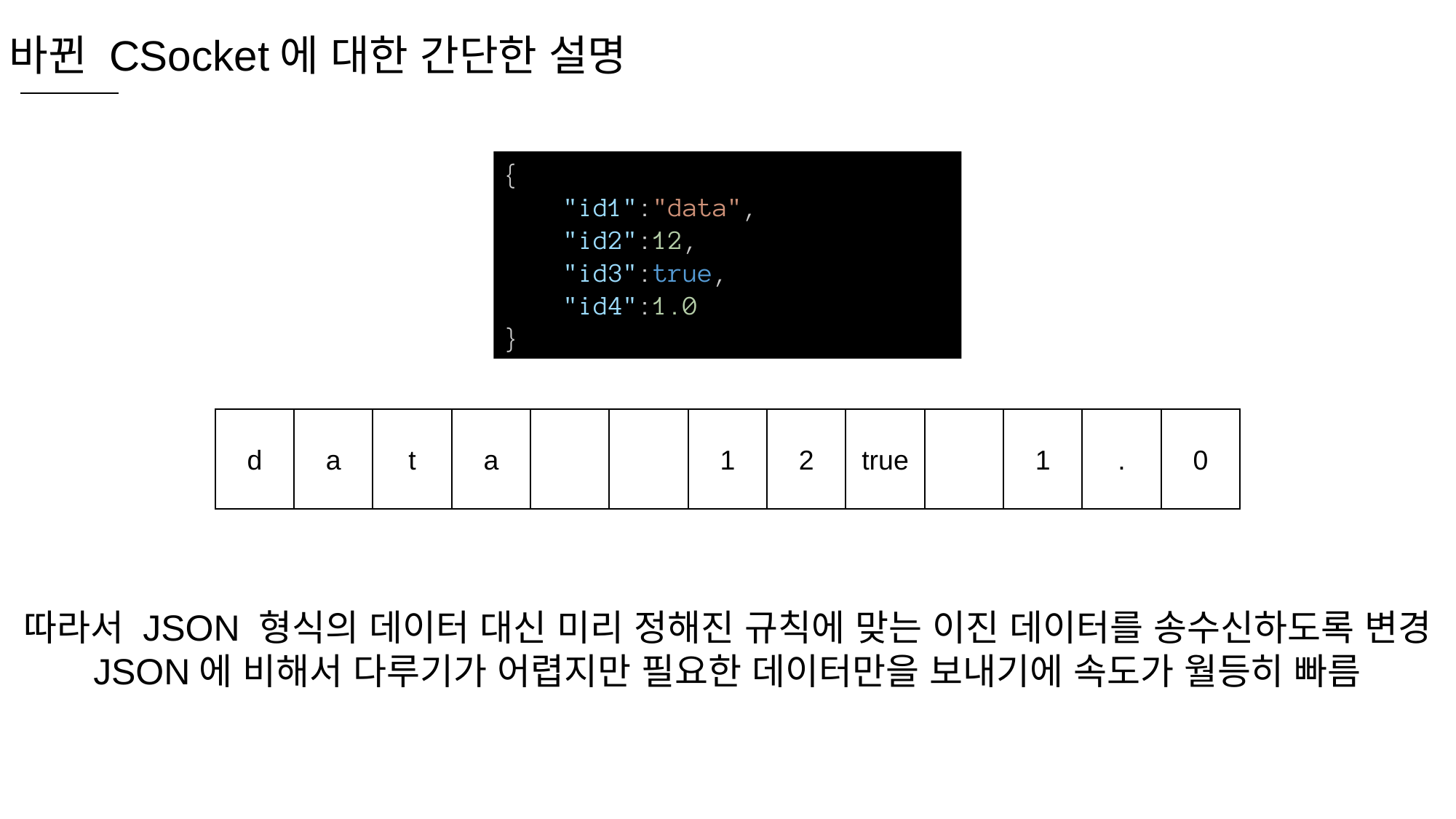

바뀐 CSocket에 대한 간단한 설명
{
    "id1":"data",
    "id2":12,
    "id3":true,
    "id4":1.0
}
d
a
t
a

1
2
true

1
.
0
따라서 JSON 형식의 데이터 대신 미리 정해진 규칙에 맞는 이진 데이터를 송수신하도록 변경
JSON에 비해서 다루기가 어렵지만 필요한 데이터만을 보내기에 속도가 월등히 빠름